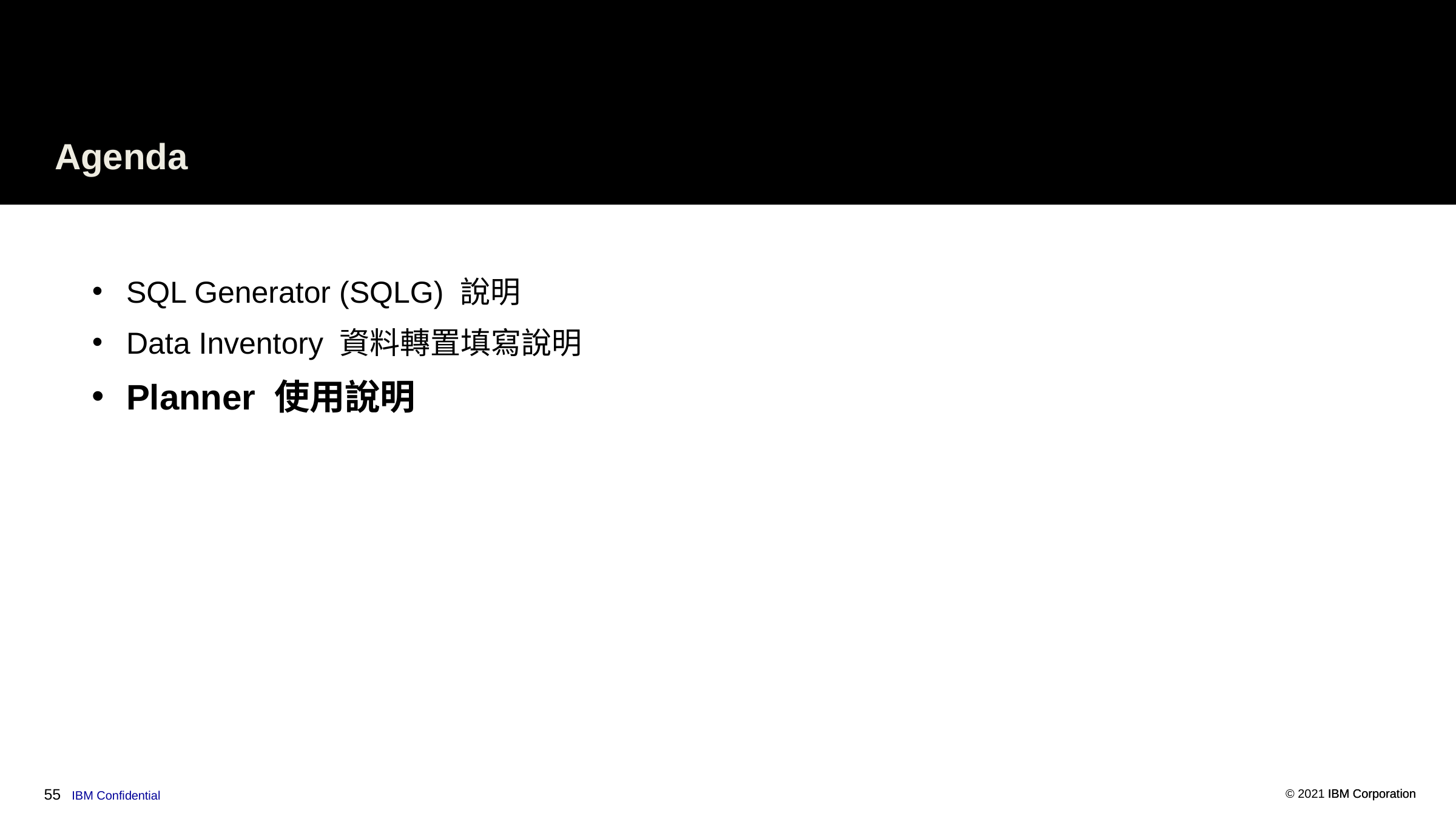

# Agenda
SQL Generator (SQLG) 說明
Data Inventory 資料轉置填寫說明
Planner 使用說明